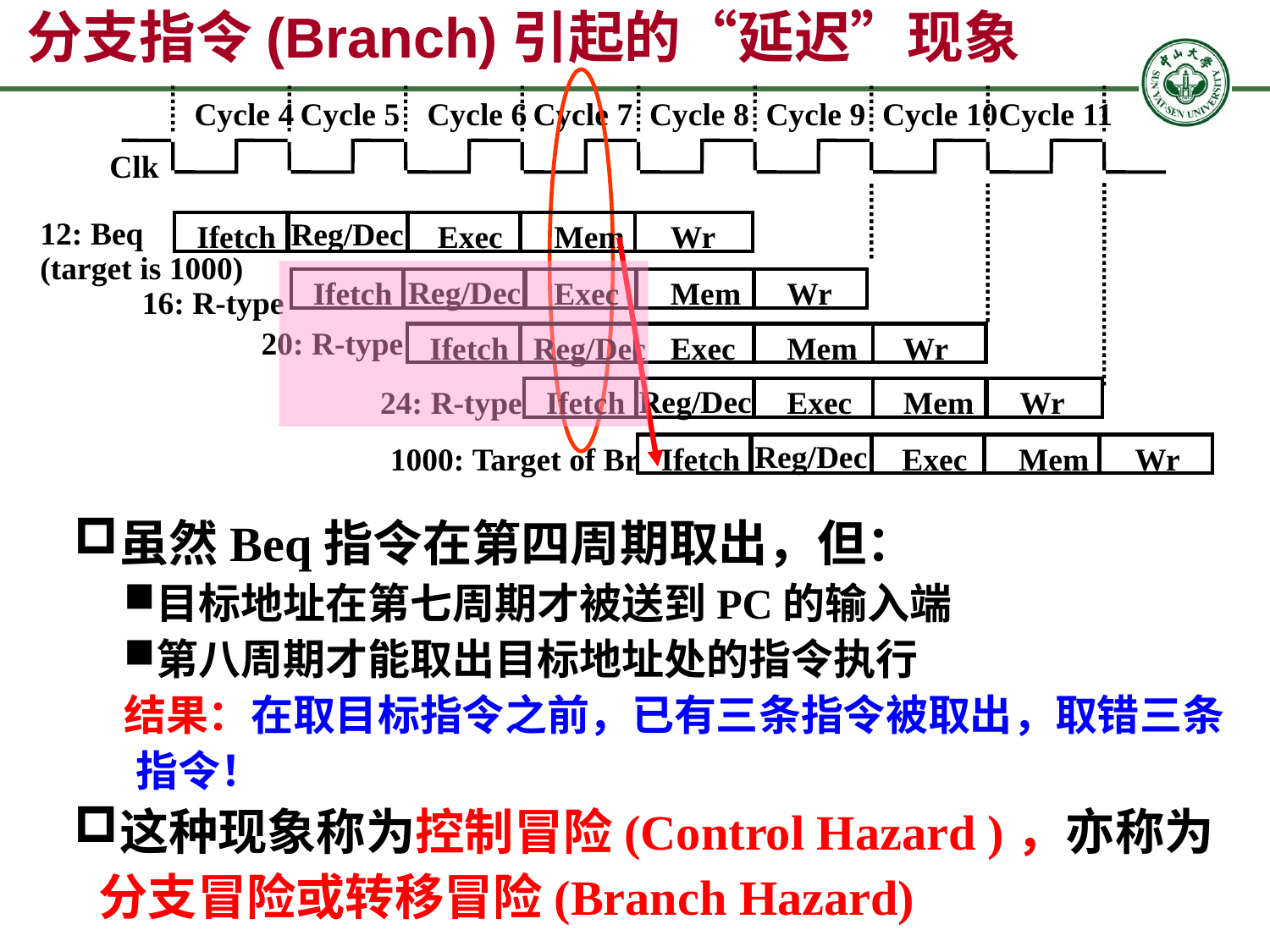

# 分支指令(Branch)引起的“延迟”现象

Cycle 4
Cycle 5
Cycle 6
Cycle 7
Cycle 8
Cycle 9
Cycle 10
Cycle 11

Clk

Reg/Dec

Ifetch

Exec

Mem

Wr

12: Beq
(target is 1000)

Reg/Dec

Ifetch

Exec

Mem

Wr

16: R-type
20: R-type
Ifetch

Reg/Dec

Exec

Mem

Wr

Reg/Dec

Ifetch

Exec

Mem

Wr

24: R-type
Reg/Dec

Ifetch

Exec

Mem

Wr

1000: Target of Br
虽然Beq指令在第四周期取出，但：
目标地址在第七周期才被送到PC的输入端
第八周期才能取出目标地址处的指令执行
结果：在取目标指令之前，已有三条指令被取出，取错三条指令！
这种现象称为控制冒险(Control Hazard )，亦称为分支冒险或转移冒险(Branch Hazard)